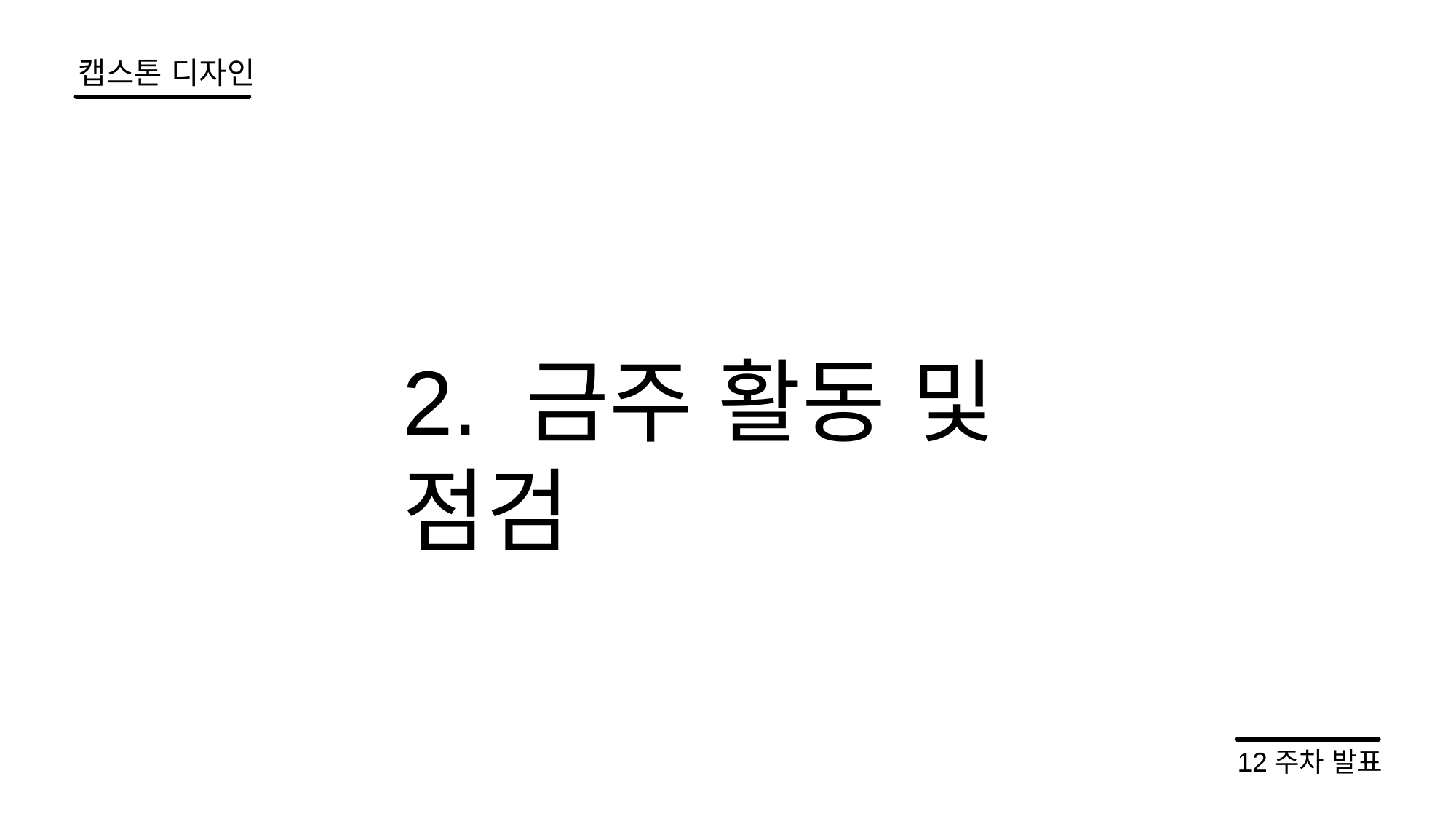

캡스톤 디자인
2. 금주 활동 및 점검
12주차 발표